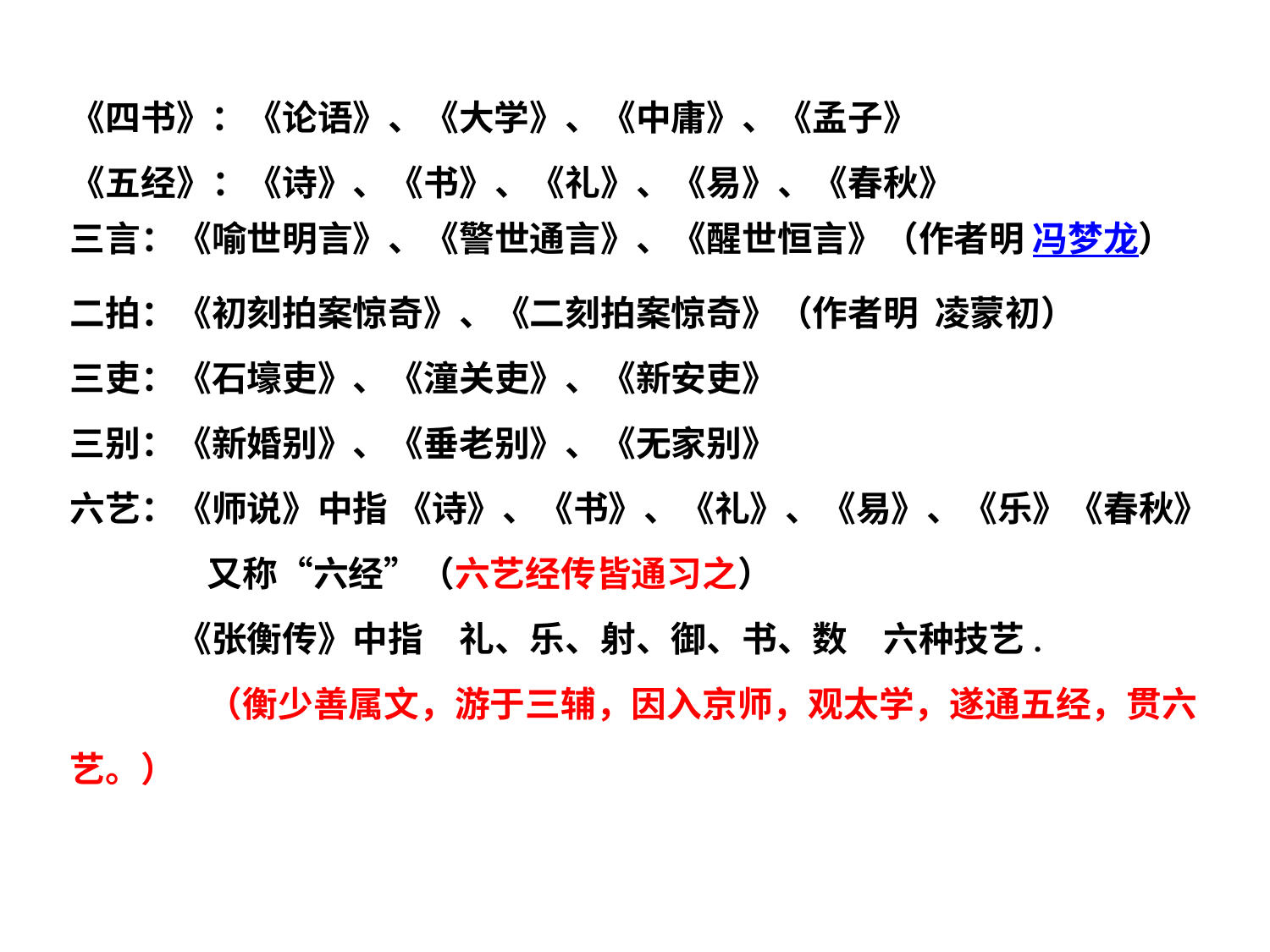

《四书》：《论语》、《大学》、《中庸》、《孟子》
《五经》：《诗》、《书》、《礼》、《易》、《春秋》
三言：《喻世明言》、《警世通言》、《醒世恒言》（作者明 冯梦龙）
二拍：《初刻拍案惊奇》、《二刻拍案惊奇》（作者明  凌蒙初）
三吏：《石壕吏》、《潼关吏》、《新安吏》
三别：《新婚别》、《垂老别》、《无家别》
六艺：《师说》中指 《诗》、《书》、《礼》、《易》、《乐》《春秋》
                又称“六经”（六艺经传皆通习之）
　　　《张衡传》中指　礼、乐、射、御、书、数　六种技艺.
                （衡少善属文，游于三辅，因入京师，观太学，遂通五经，贯六艺。）